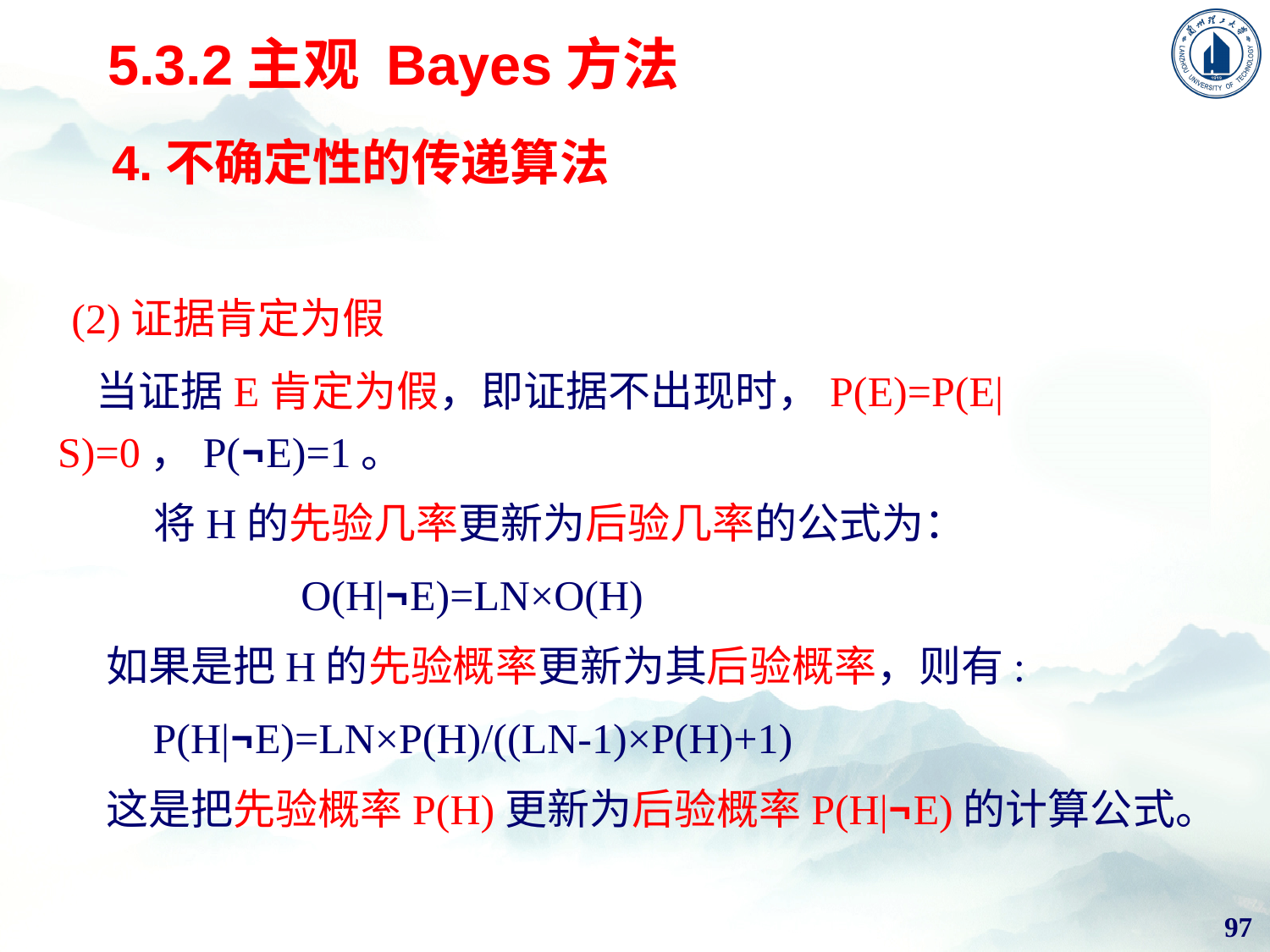

5.3.2主观 Bayes方法
4.不确定性的传递算法
 (2)证据肯定为假
   当证据E肯定为假，即证据不出现时，P(E)=P(E|S)=0，P(¬E)=1。
         将H的先验几率更新为后验几率的公式为：
                       O(H|¬E)=LN×O(H)
    如果是把H的先验概率更新为其后验概率，则有:
         P(H|¬E)=LN×P(H)/((LN-1)×P(H)+1)
    这是把先验概率P(H)更新为后验概率P(H|¬E)的计算公式。
97